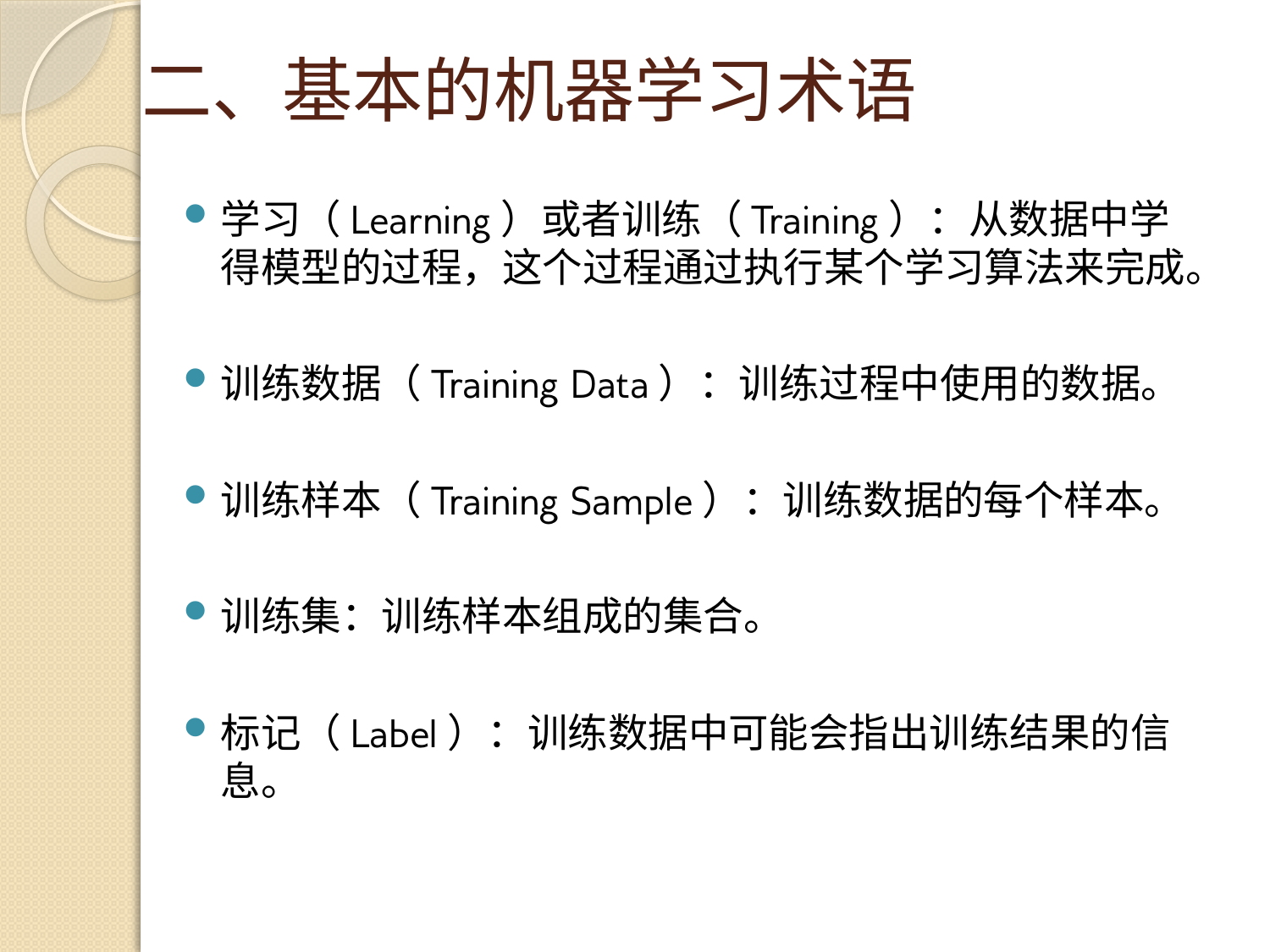

二、基本的机器学习术语
学习（Learning）或者训练（Training）：从数据中学得模型的过程，这个过程通过执行某个学习算法来完成。

训练数据（Training Data）：训练过程中使用的数据。

训练样本（Training Sample）：训练数据的每个样本。

训练集：训练样本组成的集合。

标记（Label）：训练数据中可能会指出训练结果的信息。